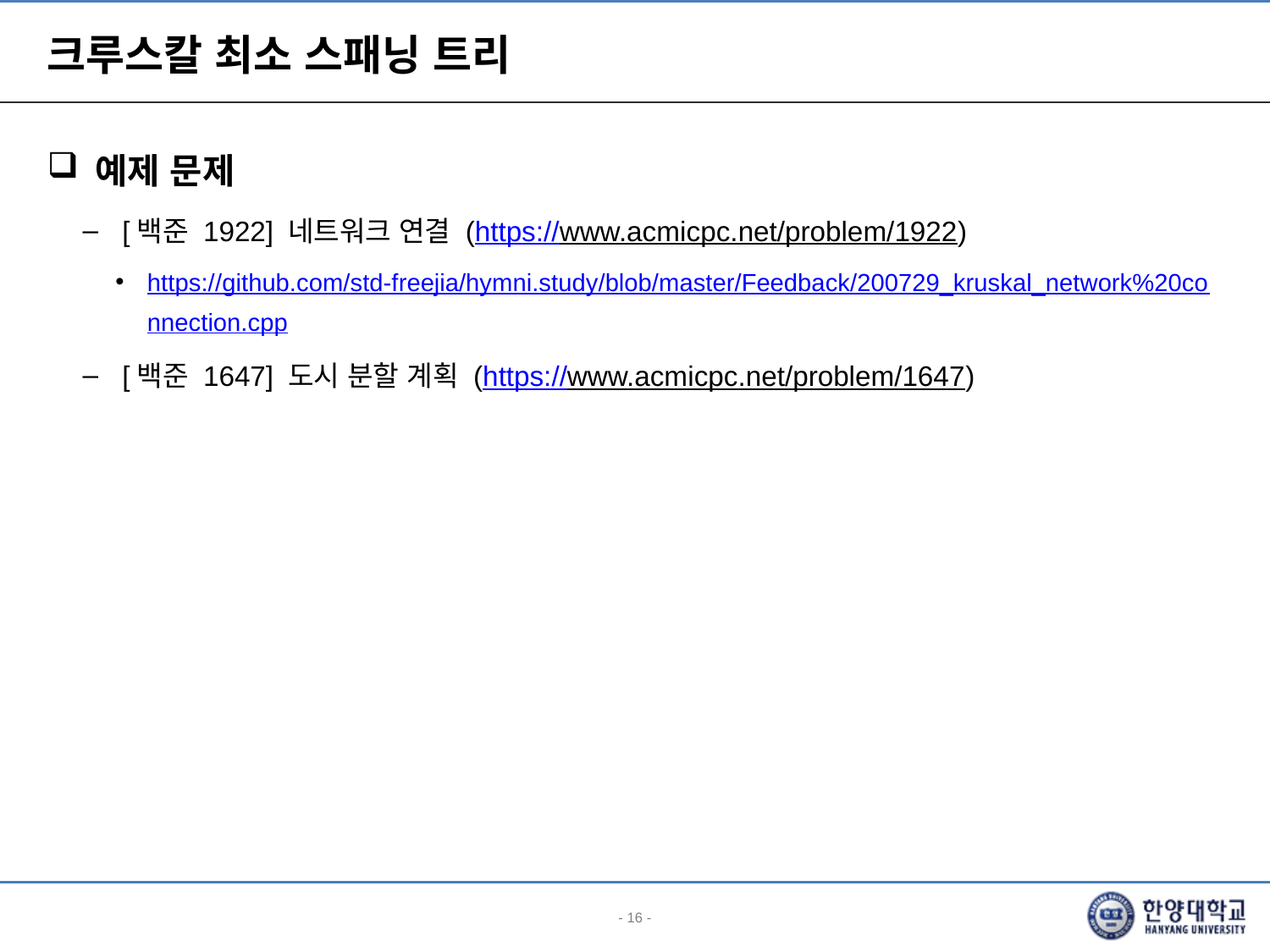

# 크루스칼 최소 스패닝 트리
예제 문제
[백준 1922] 네트워크 연결 (https://www.acmicpc.net/problem/1922)
https://github.com/std-freejia/hymni.study/blob/master/Feedback/200729_kruskal_network%20connection.cpp
[백준 1647] 도시 분할 계획 (https://www.acmicpc.net/problem/1647)